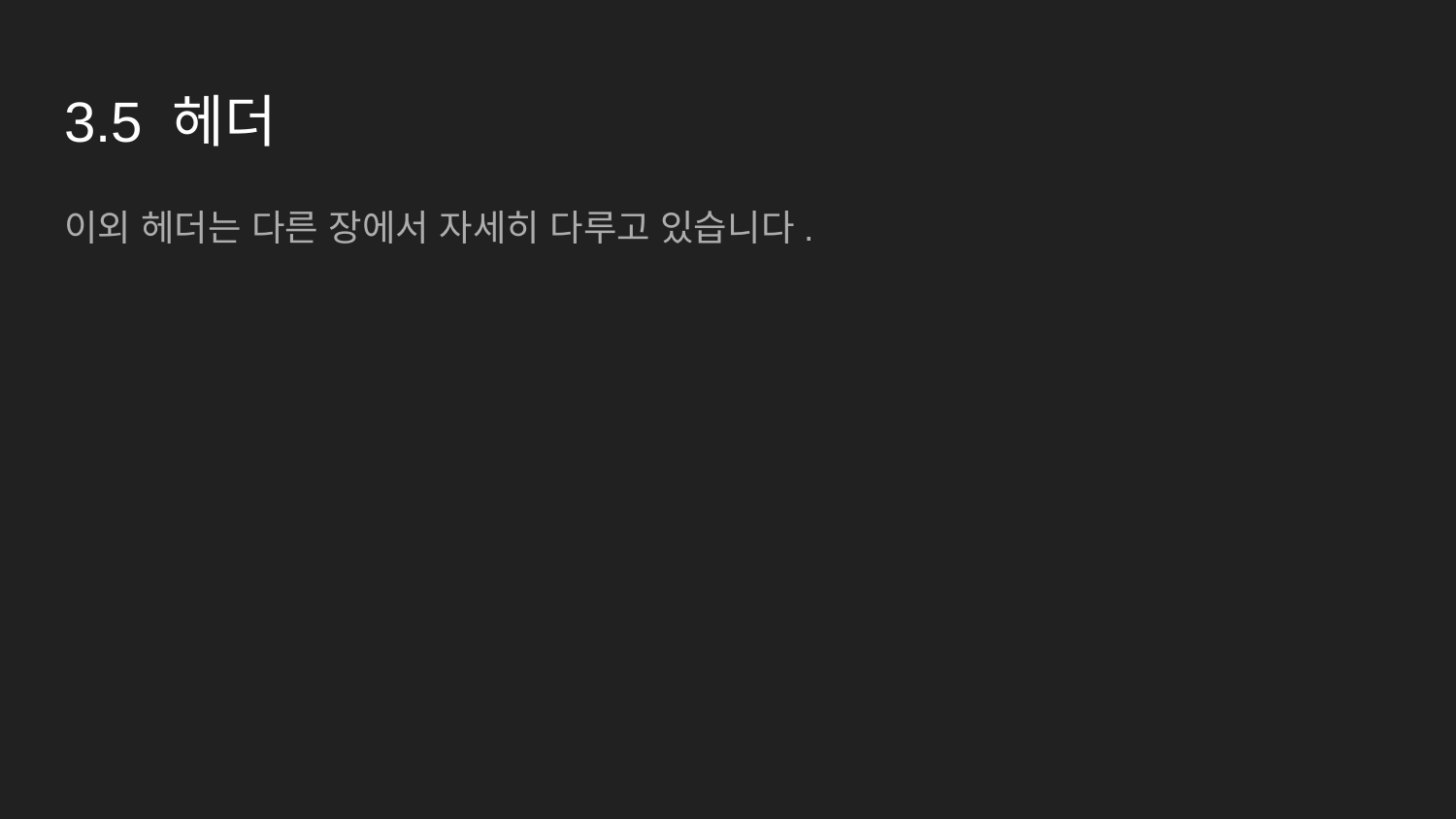

# 3.5 헤더
이외 헤더는 다른 장에서 자세히 다루고 있습니다.